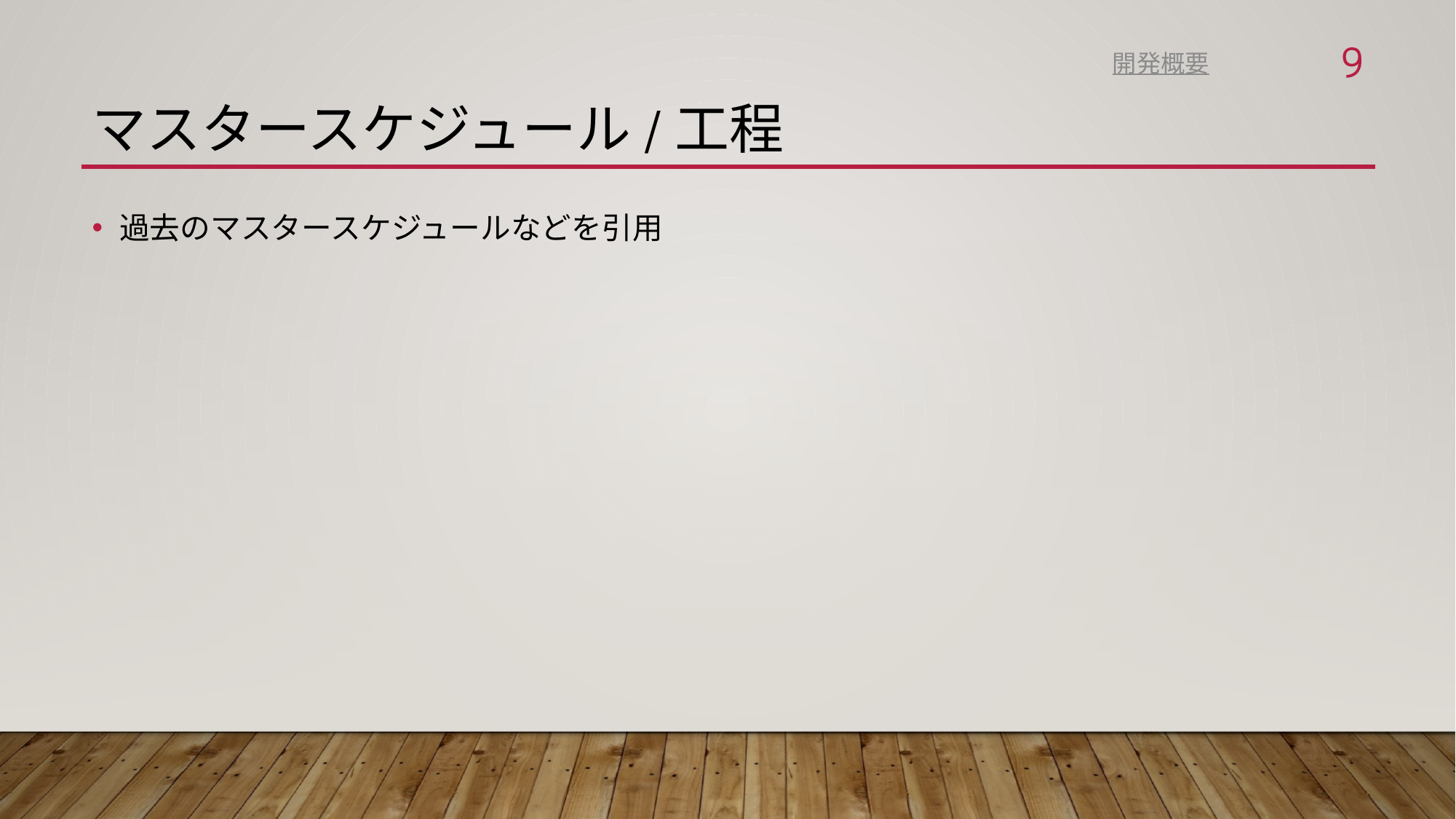

9
開発概要
# マスタースケジュール/工程
過去のマスタースケジュールなどを引用